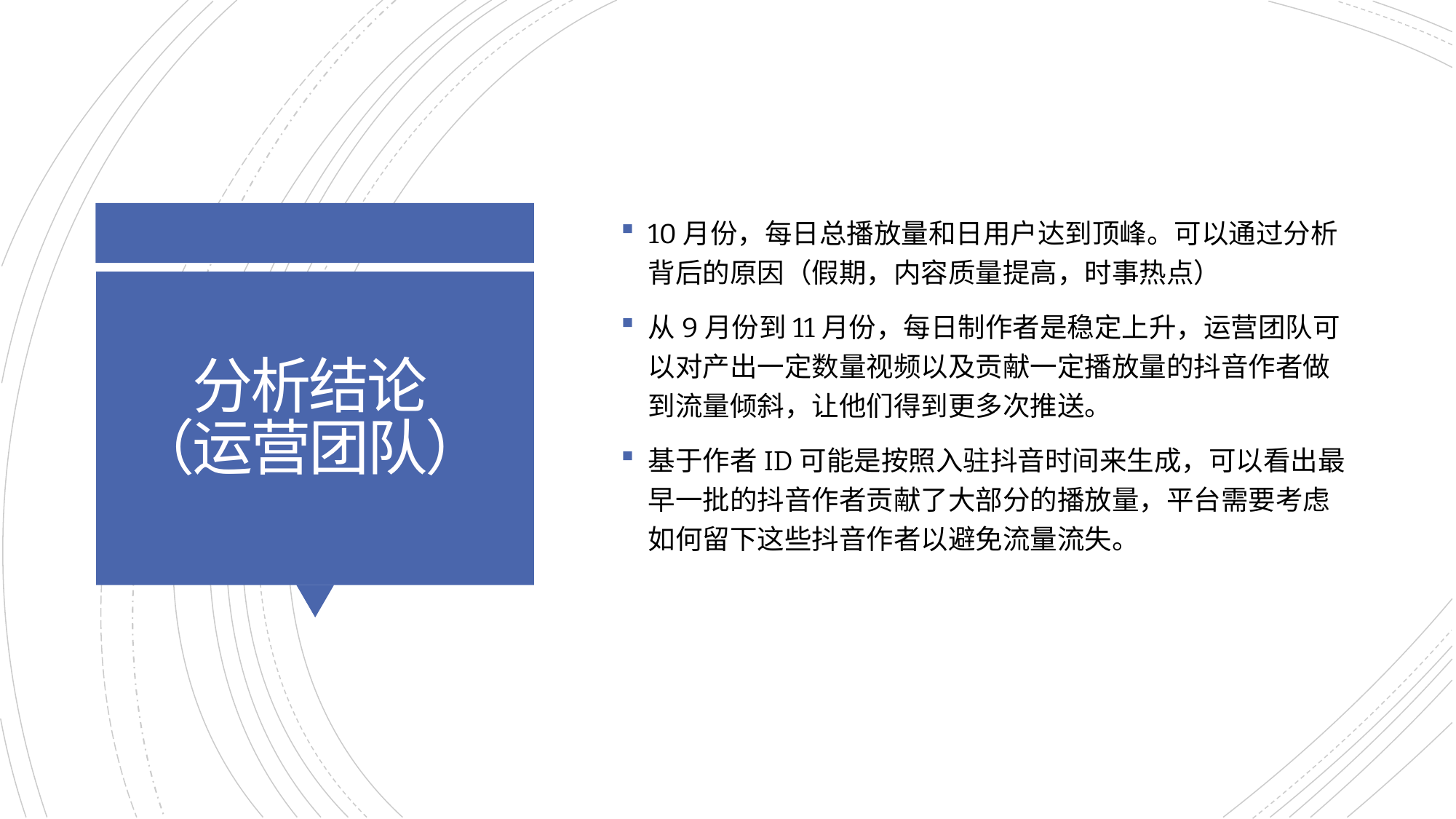

10月份，每日总播放量和日用户达到顶峰。可以通过分析背后的原因（假期，内容质量提高，时事热点）
从9月份到11月份，每日制作者是稳定上升，运营团队可以对产出一定数量视频以及贡献一定播放量的抖音作者做到流量倾斜，让他们得到更多次推送。
基于作者ID可能是按照入驻抖音时间来生成，可以看出最早一批的抖音作者贡献了大部分的播放量，平台需要考虑如何留下这些抖音作者以避免流量流失。

# 分析结论 （运营团队）